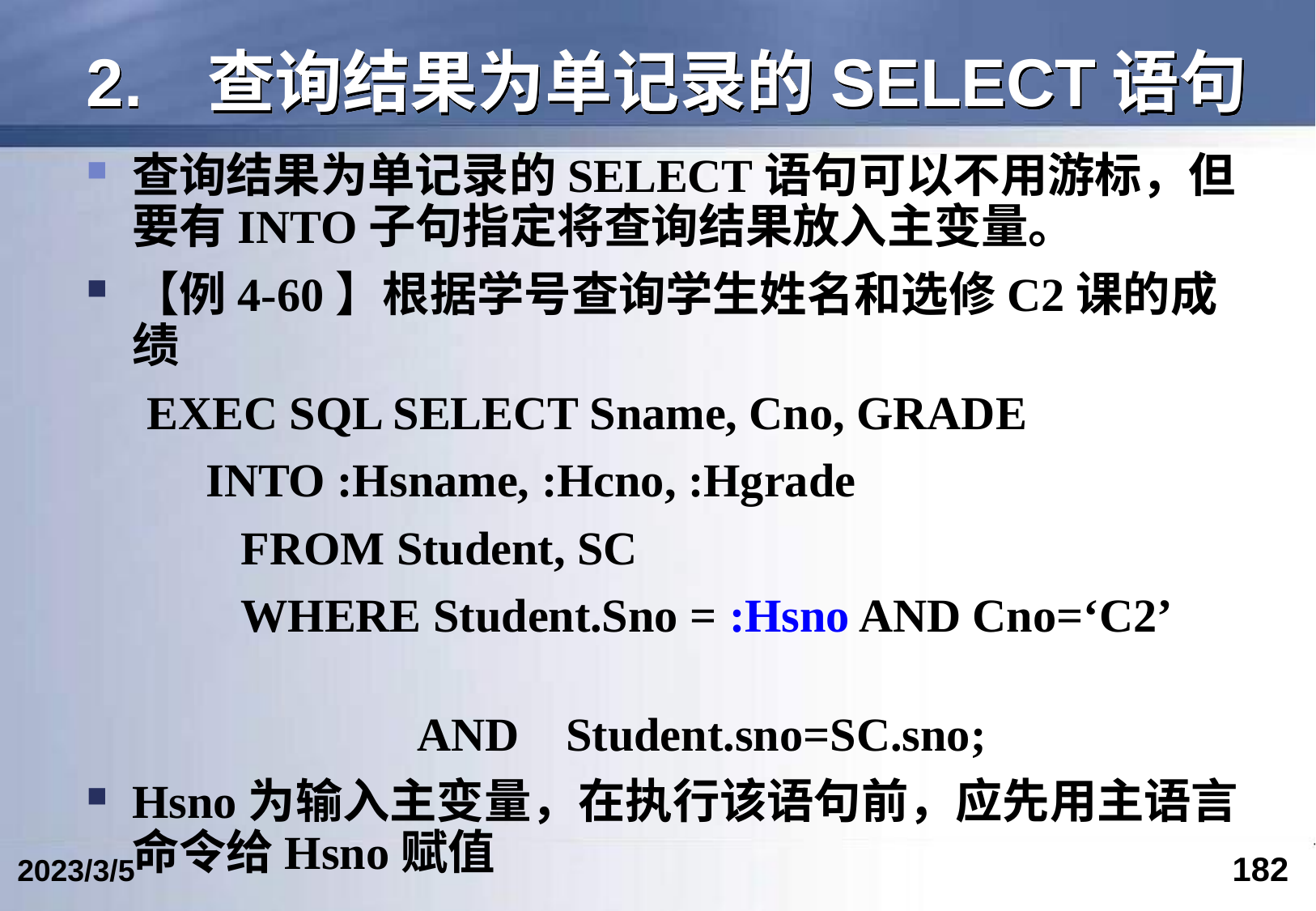

# 2.	查询结果为单记录的SELECT语句
查询结果为单记录的SELECT语句可以不用游标，但要有INTO子句指定将查询结果放入主变量。
【例4-60】根据学号查询学生姓名和选修C2课的成绩
EXEC SQL SELECT Sname, Cno, GRADE
     INTO :Hsname, :Hcno, :Hgrade
        FROM Student, SC
        WHERE Student.Sno = :Hsno AND Cno=‘C2’
                       AND    Student.sno=SC.sno;
Hsno为输入主变量，在执行该语句前，应先用主语言命令给Hsno赋值
182
2023/3/5